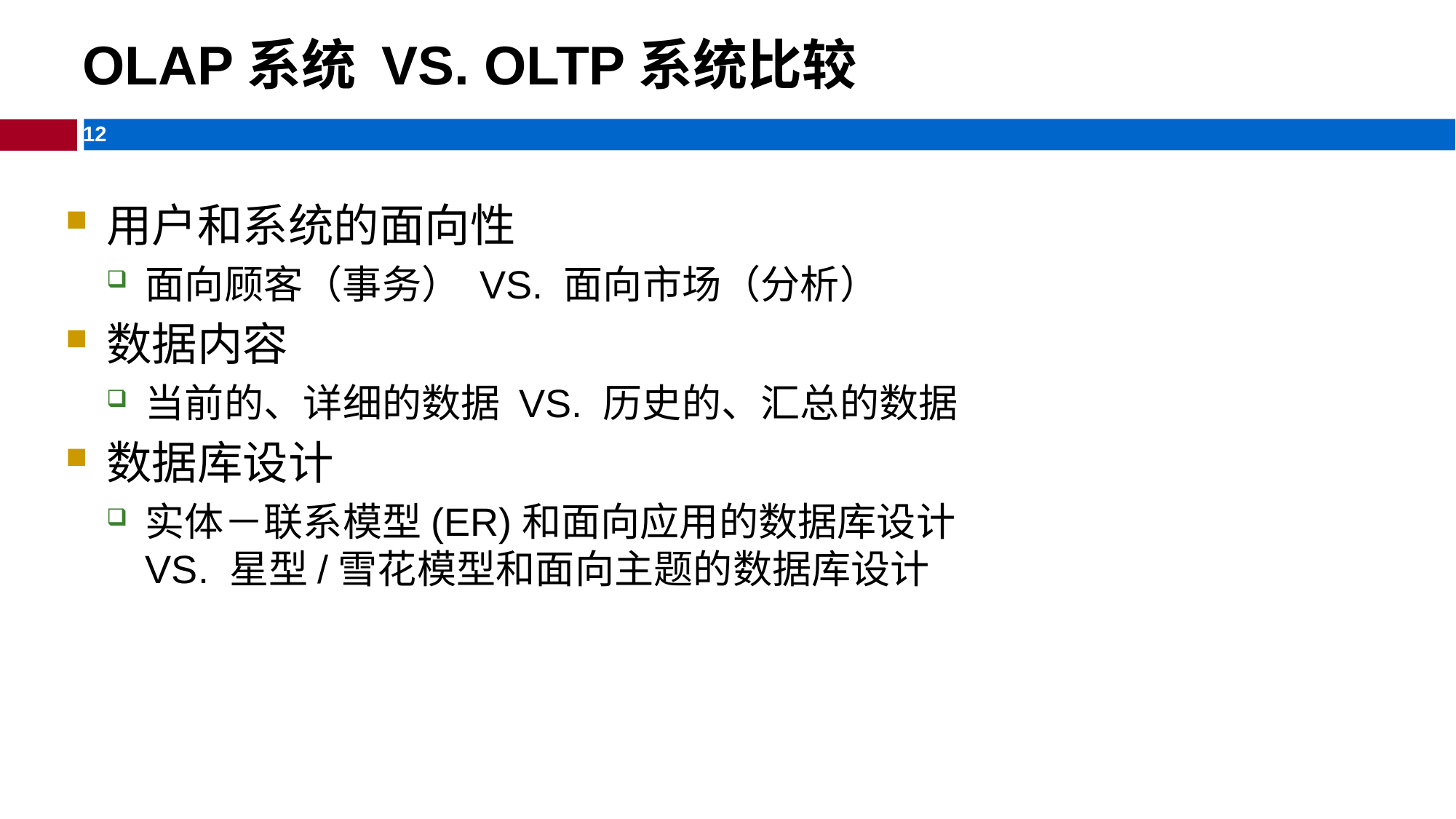

OLAP系统 VS. OLTP系统比较
用户和系统的面向性
面向顾客（事务） VS. 面向市场（分析）
数据内容
当前的、详细的数据 VS. 历史的、汇总的数据
数据库设计
实体－联系模型(ER)和面向应用的数据库设计 VS. 星型/雪花模型和面向主题的数据库设计